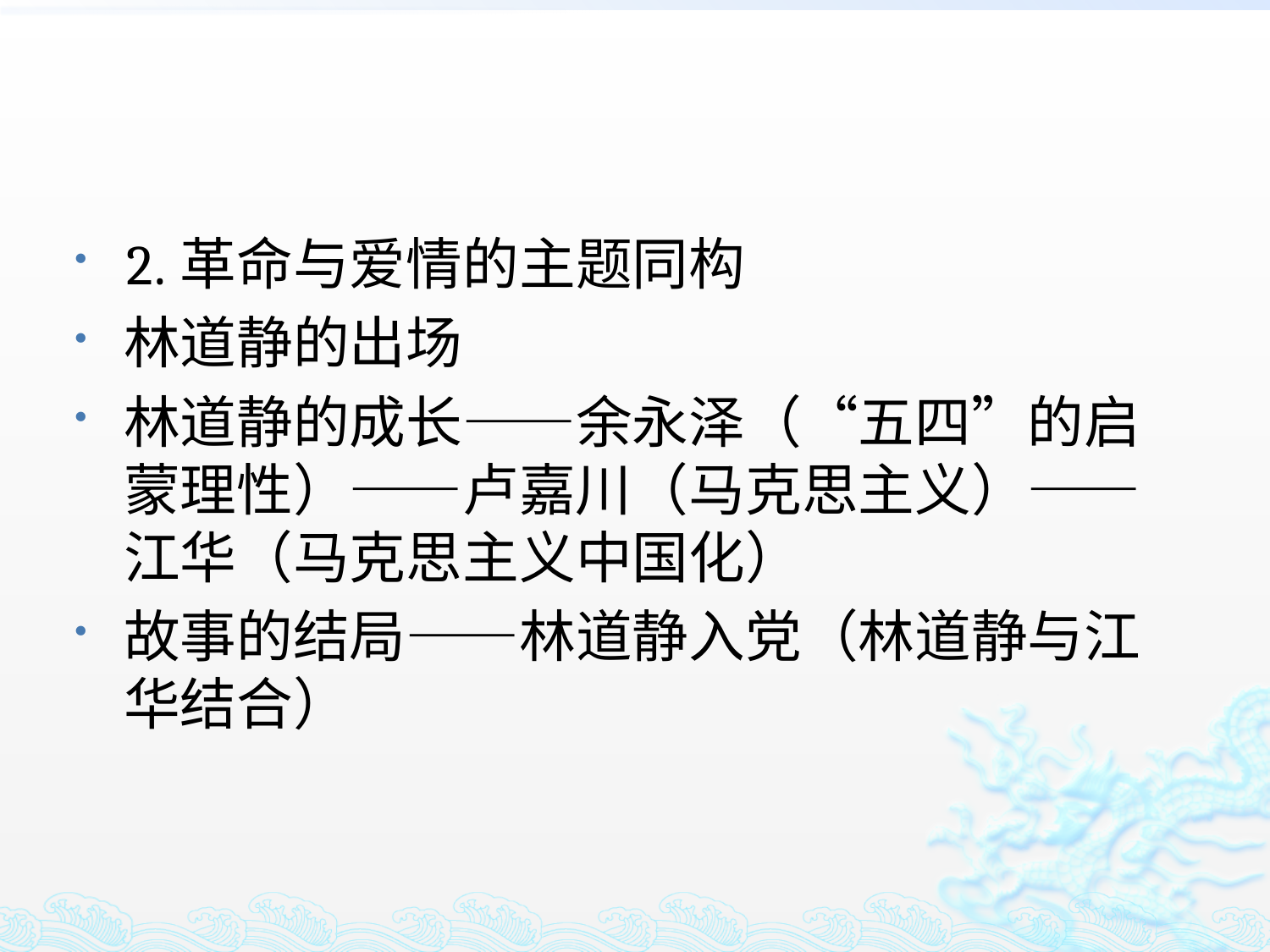

#
2.革命与爱情的主题同构
林道静的出场
林道静的成长——余永泽（“五四”的启蒙理性）——卢嘉川（马克思主义）——江华（马克思主义中国化）
故事的结局——林道静入党（林道静与江华结合）